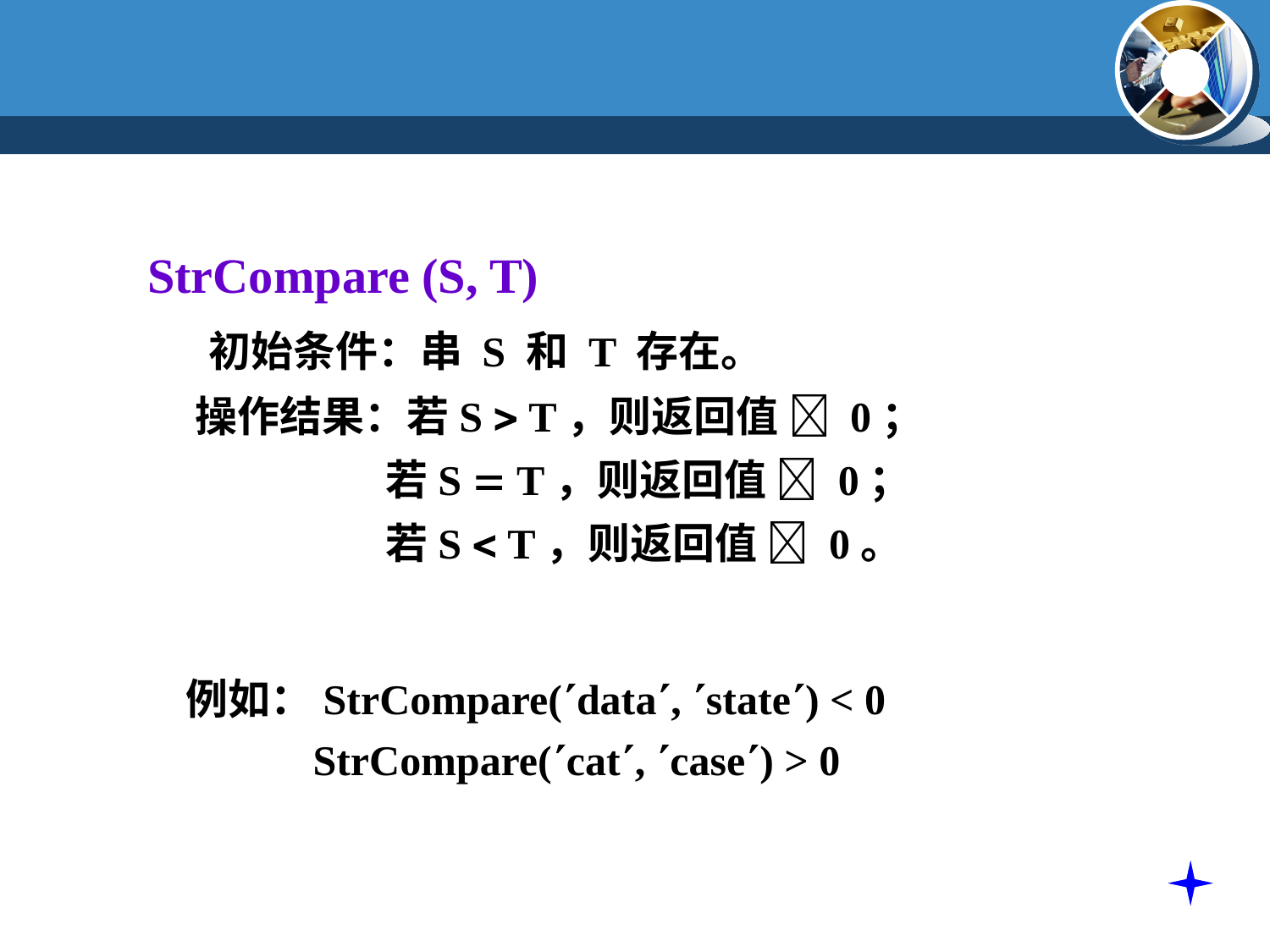

StrCompare (S, T)
    初始条件：串 S 和 T 存在。
     操作结果：若S > T，则返回值 > 0；
                         若S = T，则返回值 = 0；
                         若S < T，则返回值 < 0。
例如：StrCompare(′data′, ′state′) < 0
            StrCompare(′cat′, ′case′) > 0